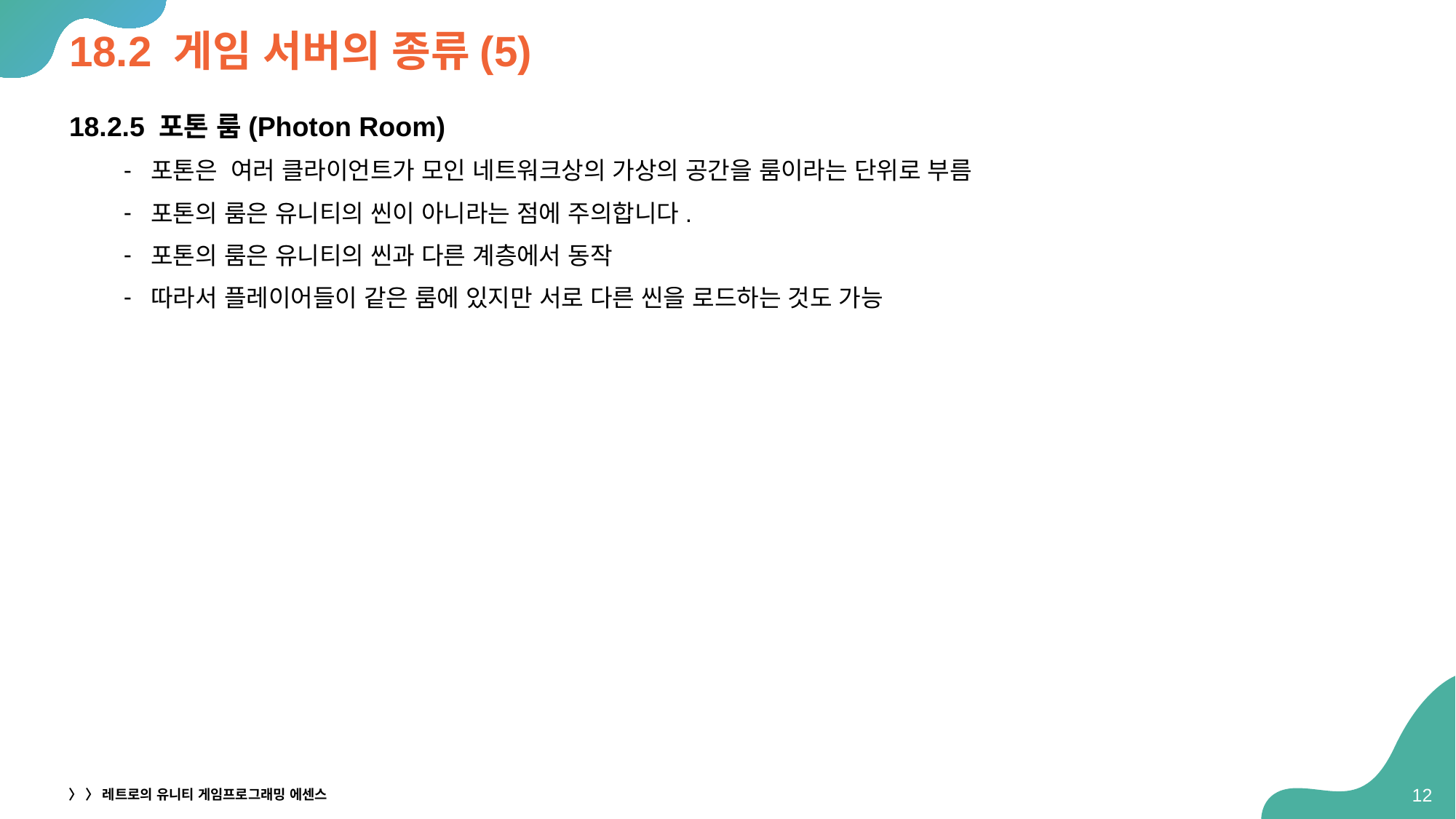

# 18.2 게임 서버의 종류(5)
18.2.5 포톤 룸(Photon Room)
포톤은  여러 클라이언트가 모인 네트워크상의 가상의 공간을 룸이라는 단위로 부름
포톤의 룸은 유니티의 씬이 아니라는 점에 주의합니다.
포톤의 룸은 유니티의 씬과 다른 계층에서 동작
따라서 플레이어들이 같은 룸에 있지만 서로 다른 씬을 로드하는 것도 가능

12